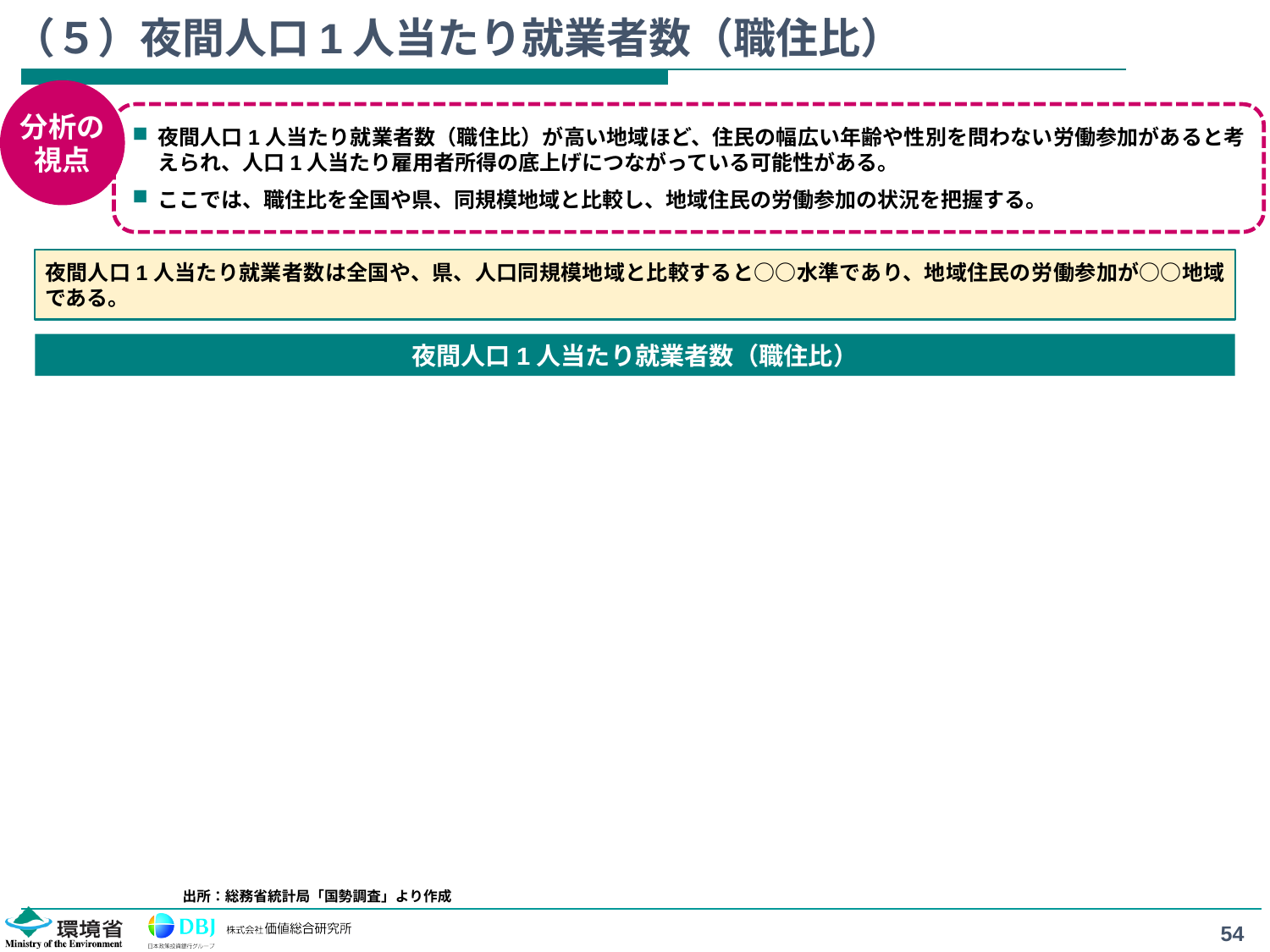

# （５）夜間人口1人当たり就業者数（職住比）
分析の
視点
夜間人口1人当たり就業者数（職住比）が高い地域ほど、住民の幅広い年齢や性別を問わない労働参加があると考えられ、人口1人当たり雇用者所得の底上げにつながっている可能性がある。
ここでは、職住比を全国や県、同規模地域と比較し、地域住民の労働参加の状況を把握する。
夜間人口1人当たり就業者数は全国や、県、人口同規模地域と比較すると○○水準であり、地域住民の労働参加が○○地域である。
夜間人口1人当たり就業者数（職住比）
出所：総務省統計局「国勢調査」より作成
54